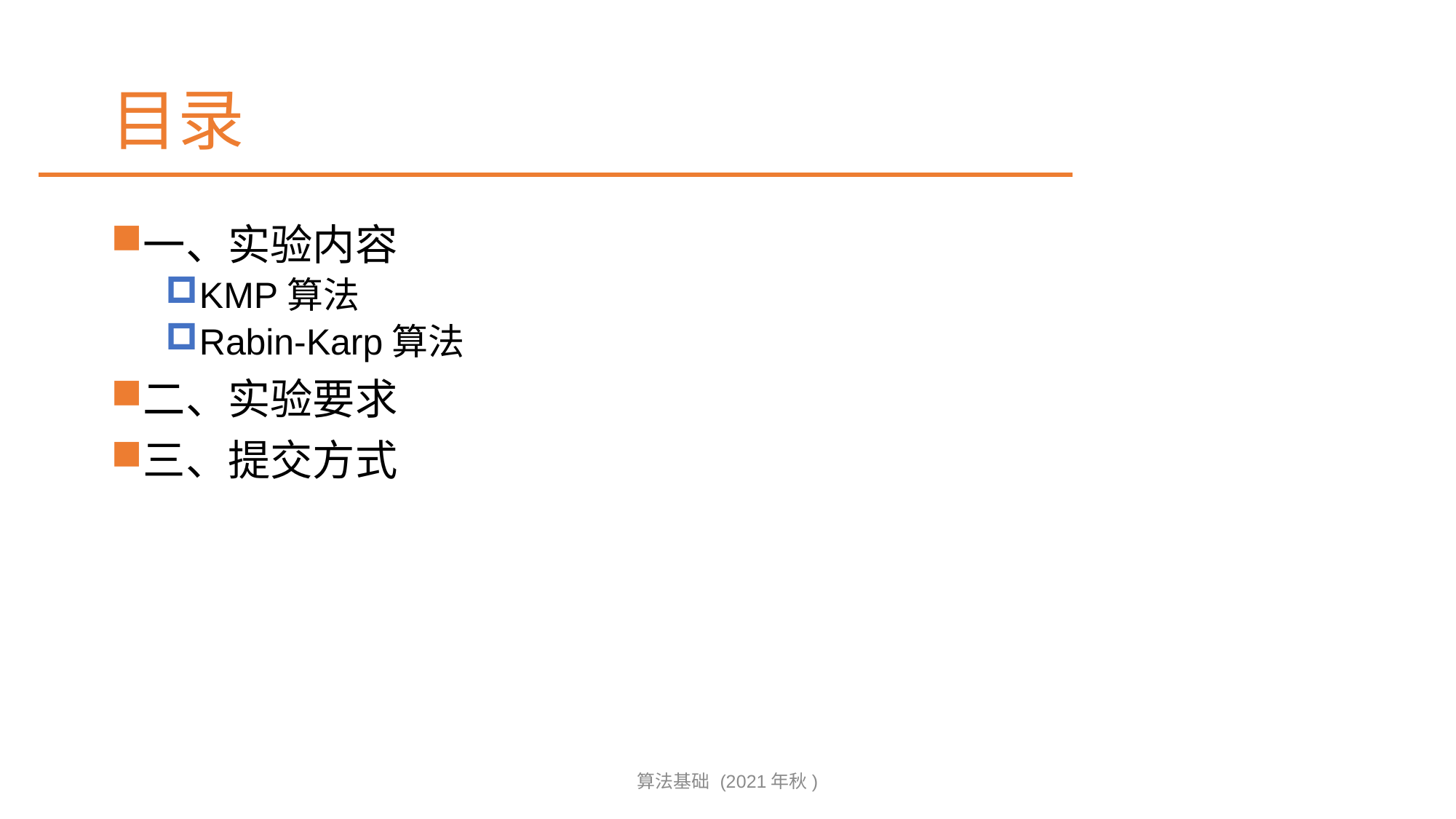

# 目录
一、实验内容
KMP算法
Rabin-Karp算法
二、实验要求
三、提交方式

算法基础 (2021年秋)
2